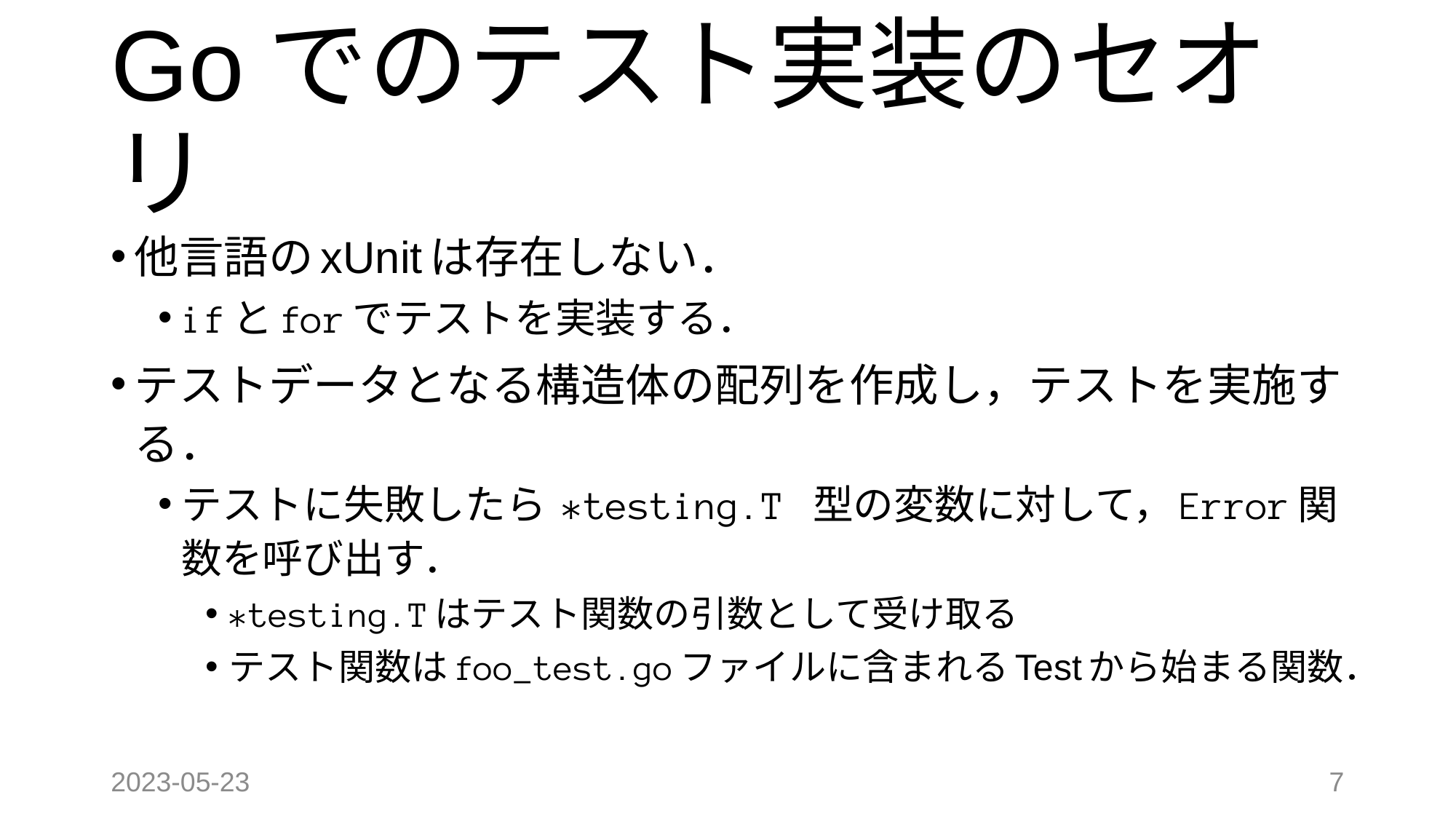

# Goでのテスト実装のセオリ
他言語のxUnitは存在しない．
ifとforでテストを実装する．
テストデータとなる構造体の配列を作成し，テストを実施する．
テストに失敗したら *testing.T 型の変数に対して，Error関数を呼び出す．
*testing.Tはテスト関数の引数として受け取る
テスト関数はfoo_test.goファイルに含まれるTestから始まる関数．
2023-05-23
7